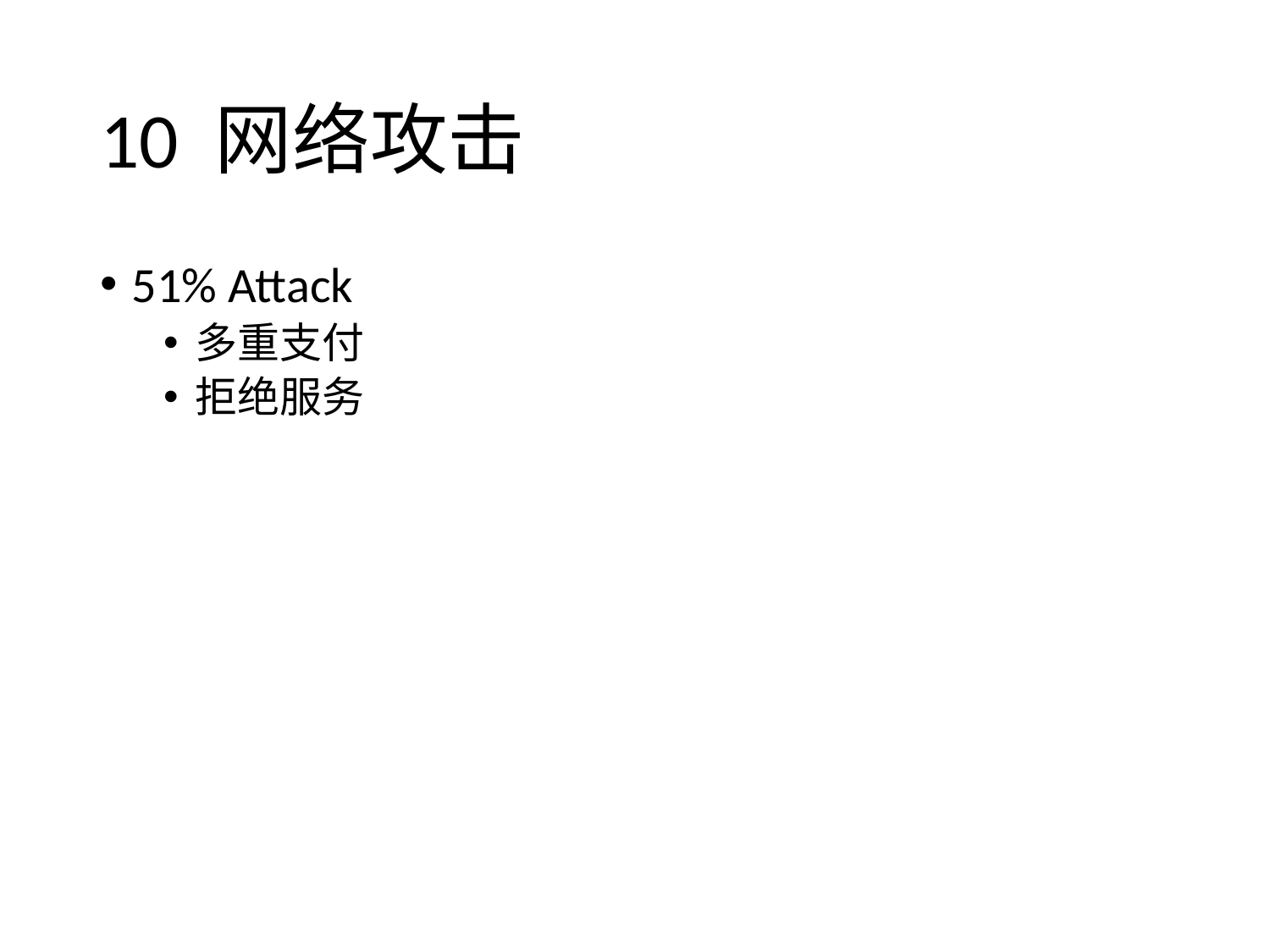

# 10 网络攻击
51% Attack
多重支付
拒绝服务